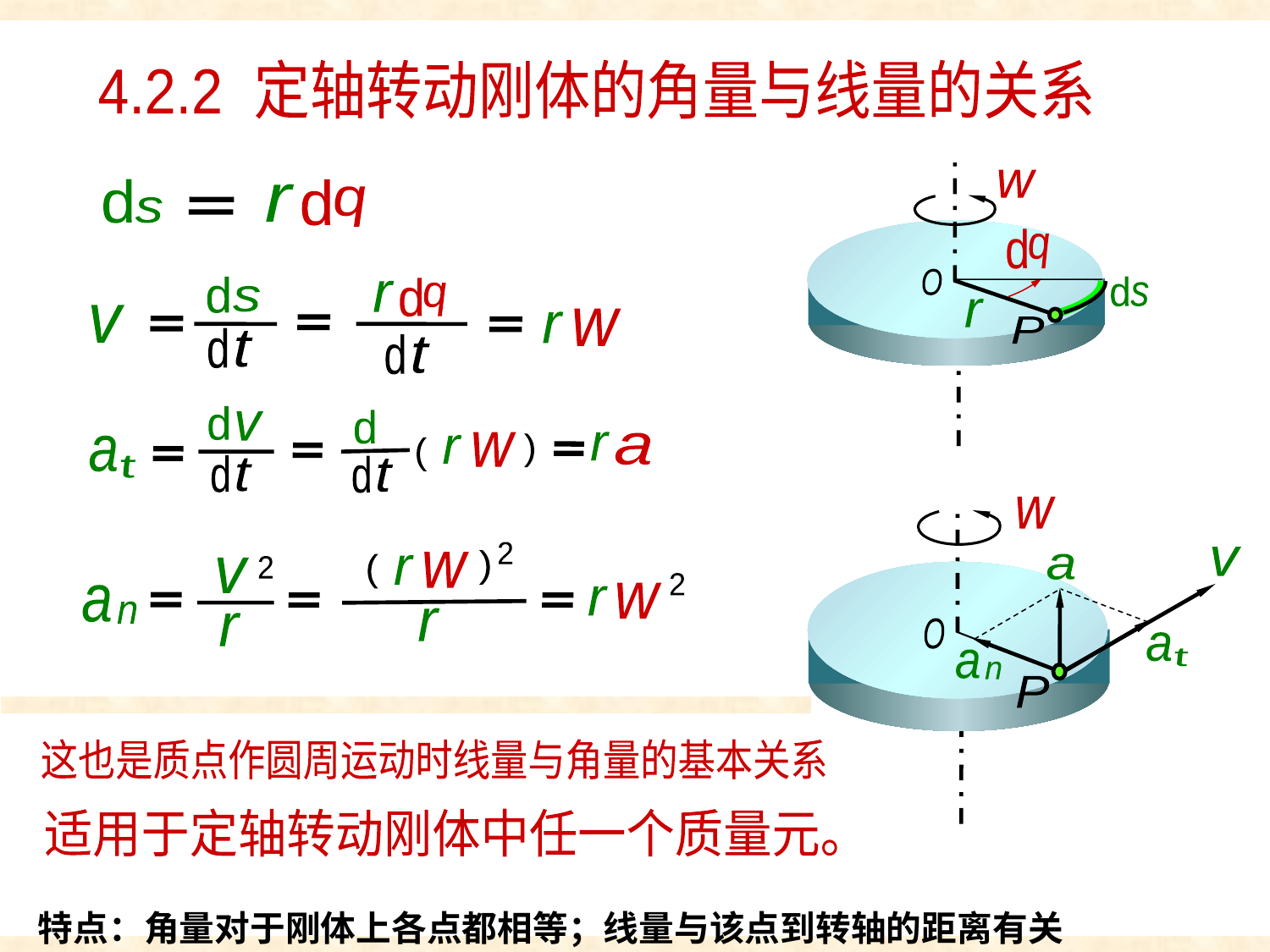

角线量关系
4.2.2  定轴转动刚体的角量与线量的关系

ω

d
θ

O
d
s

r

P

d
d
r
θ
s

d
d
θ
r
s
v
ω
r

d
t
d
t
d
d
v
r
ω
α
)
r
a
t
(

d
t
d
t
ω

v
a

O

a
t

a
n

P

2
)
ω
r
(
2
v
2
ω
a
n
r

r
r

这也是质点作圆周运动时线量与角量的基本关系
适用于定轴转动刚体中任一个质量元。
特点：角量对于刚体上各点都相等；线量与该点到转轴的距离有关